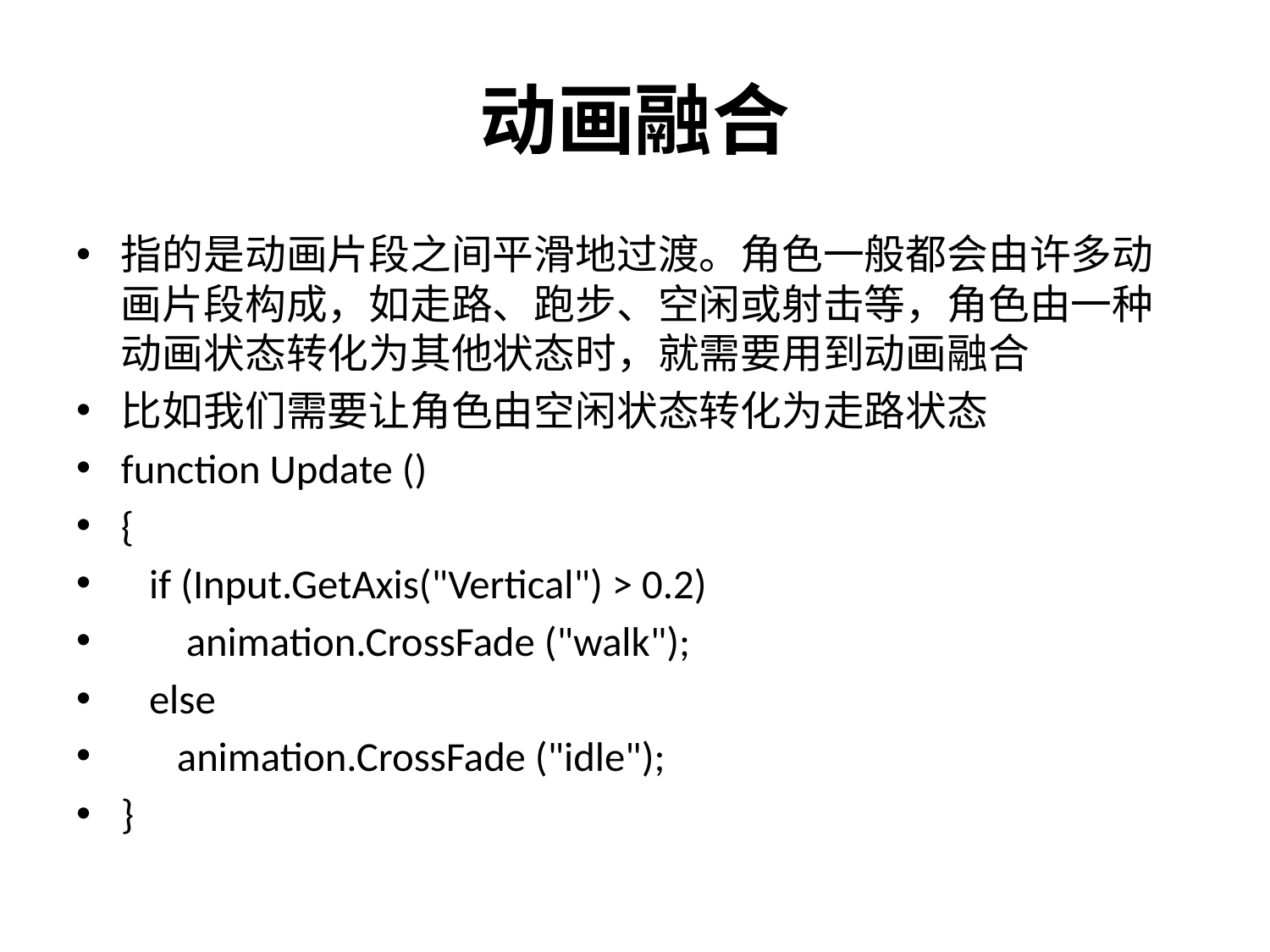

# 动画融合
指的是动画片段之间平滑地过渡。角色一般都会由许多动画片段构成，如走路、跑步、空闲或射击等，角色由一种动画状态转化为其他状态时，就需要用到动画融合
比如我们需要让角色由空闲状态转化为走路状态
function Update ()
{
   if (Input.GetAxis("Vertical") > 0.2)
       animation.CrossFade ("walk");
   else
      animation.CrossFade ("idle");
}